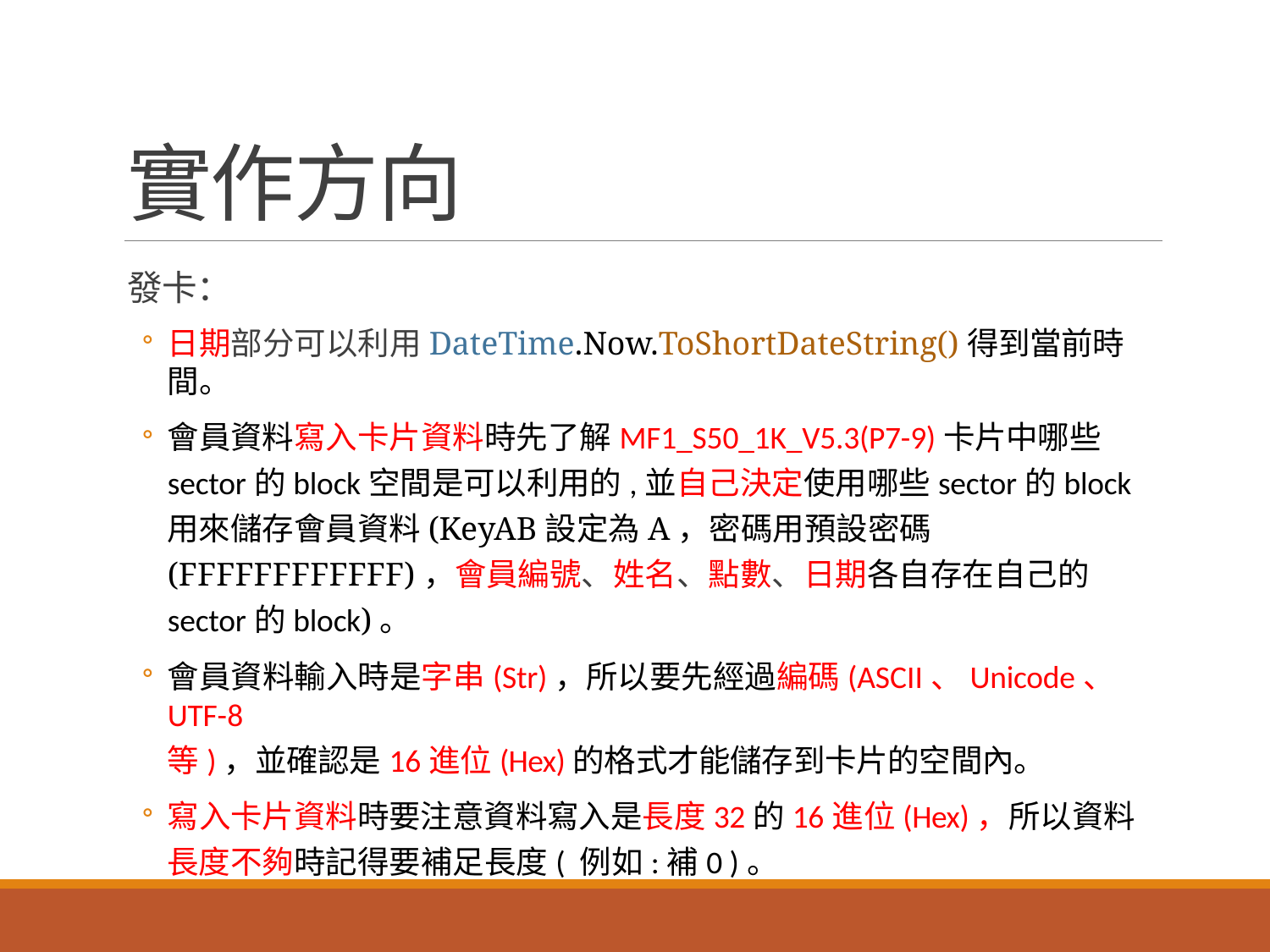

# 實作方向
發卡：
日期部分可以利用DateTime.Now.ToShortDateString()得到當前時間。
會員資料寫入卡片資料時先了解MF1_S50_1K_V5.3(P7-9)卡片中哪些 sector的block空間是可以利用的,並自己決定使用哪些sector的block用來儲存會員資料(KeyAB設定為A，密碼用預設密碼(FFFFFFFFFFFF)，會員編號、姓名、點數、日期各自存在自己的sector的block)。
會員資料輸入時是字串(Str)，所以要先經過編碼(ASCII、Unicode、UTF-8
等)，並確認是16進位(Hex)的格式才能儲存到卡片的空間內。
寫入卡片資料時要注意資料寫入是長度32的16進位(Hex)，所以資料長度不夠時記得要補足長度( 例如:補0 )。